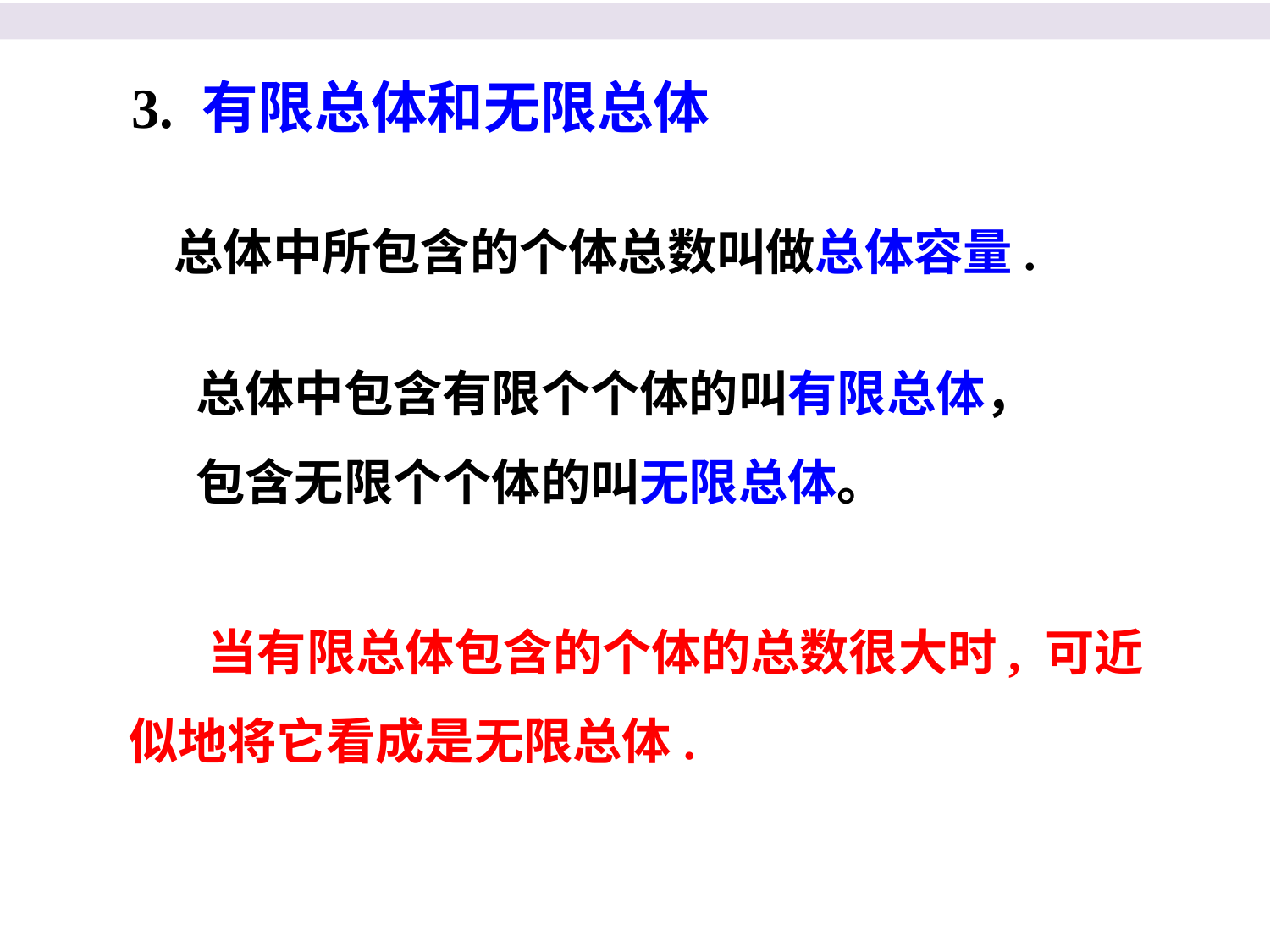

3. 有限总体和无限总体
    总体中所包含的个体总数叫做总体容量.
总体中包含有限个个体的叫有限总体，包含无限个个体的叫无限总体。
      当有限总体包含的个体的总数很大时, 可近似地将它看成是无限总体.